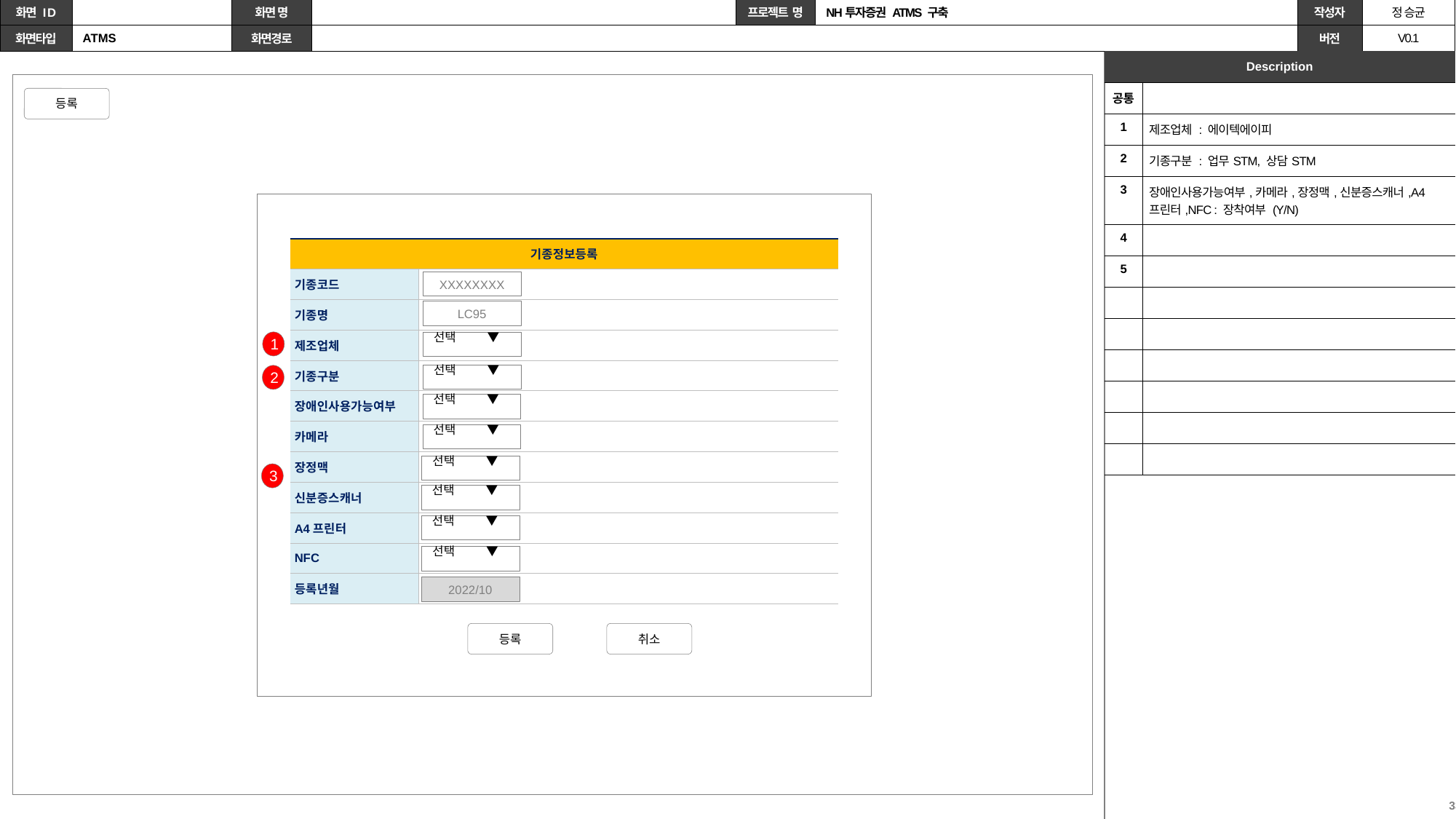

| Description |  |
| --- | --- |
| 공통 |  |
| 1 | 제조업체 : 에이텍에이피 |
| 2 | 기종구분 : 업무STM, 상담STM |
| 3 | 장애인사용가능여부,카메라,장정맥,신분증스캐너,A4프린터,NFC : 장착여부 (Y/N) |
| 4 |  |
| 5 |  |
|  |  |
|  |  |
|  |  |
|  |  |
|  |  |
|  |  |
등록

| 기종정보등록 |  |
| --- | --- |
| 기종코드 |  |
| 기종명 |  |
| 제조업체 |  |
| 기종구분 |  |
| 장애인사용가능여부 |  |
| 카메라 |  |
| 장정맥 |  |
| 신분증스캐너 |  |
| A4프린터 |  |
| NFC |  |
| 등록년월 |  |
XXXXXXXX
LC95
1
선택         ▼
선택         ▼
2
선택         ▼
선택         ▼
선택         ▼
3
선택         ▼
선택         ▼
선택         ▼
2022/10
등록
취소